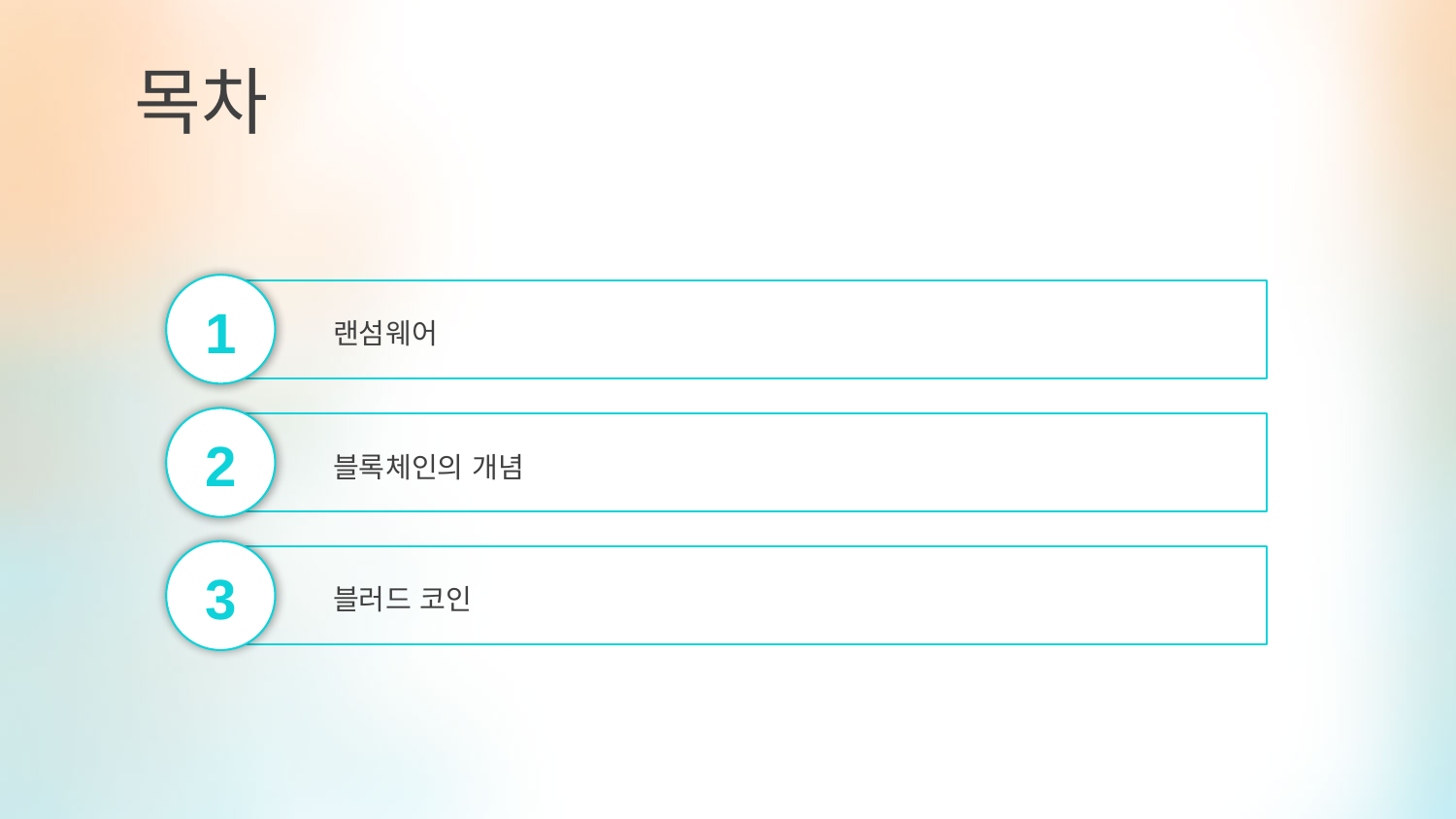

목차

1
랜섬웨어

2
블록체인의 개념

3
블러드 코인